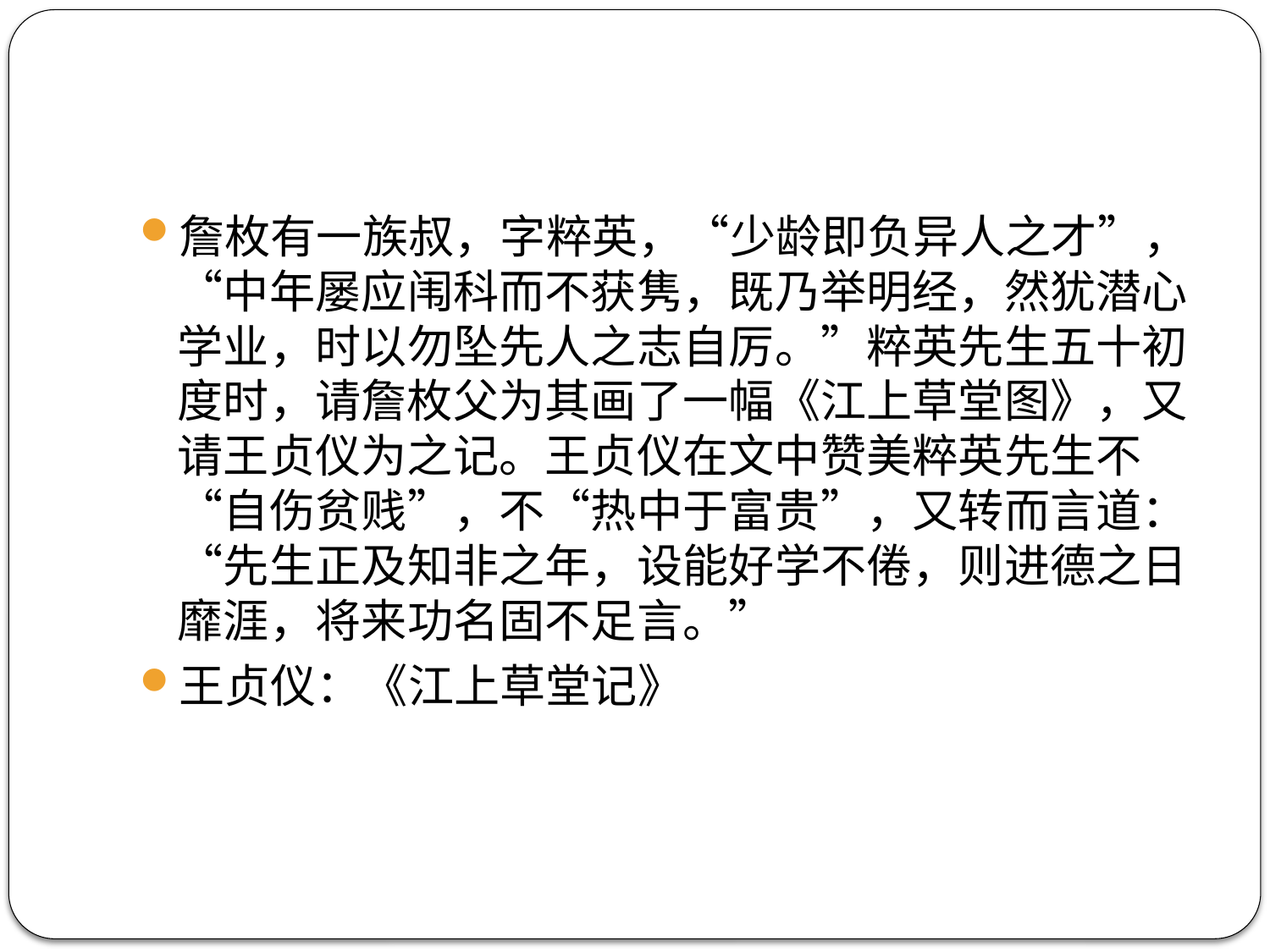

#
詹枚有一族叔，字粹英，“少龄即负异人之才”， “中年屡应闱科而不获隽，既乃举明经，然犹潜心学业，时以勿坠先人之志自厉。”粹英先生五十初度时，请詹枚父为其画了一幅《江上草堂图》，又请王贞仪为之记。王贞仪在文中赞美粹英先生不“自伤贫贱”，不“热中于富贵”，又转而言道：“先生正及知非之年，设能好学不倦，则进德之日靡涯，将来功名固不足言。”
王贞仪：《江上草堂记》